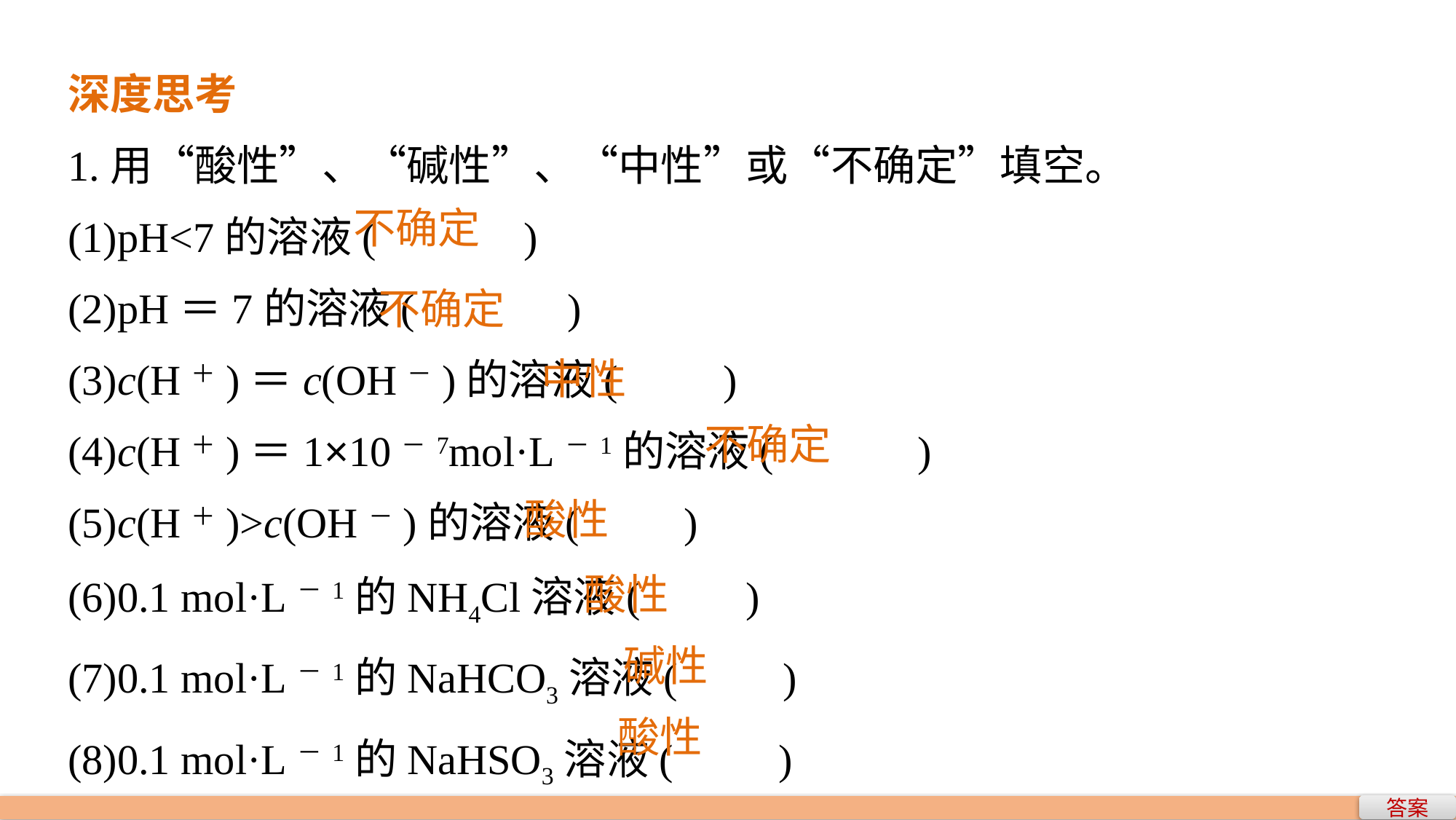

深度思考
1.用“酸性”、“碱性”、“中性”或“不确定”填空。
(1)pH<7的溶液(    　　)
(2)pH＝7的溶液(　     　)
(3)c(H＋)＝c(OH－)的溶液(　　)
(4)c(H＋)＝1×10－7mol·L－1的溶液(　    　)
(5)c(H＋)>c(OH－)的溶液(　　)
(6)0.1 mol·L－1的NH4Cl溶液(　　)
(7)0.1 mol·L－1的NaHCO3溶液(　　)
(8)0.1 mol·L－1的NaHSO3溶液(　　)
不确定
不确定
中性
不确定
酸性
酸性
碱性
酸性
答案